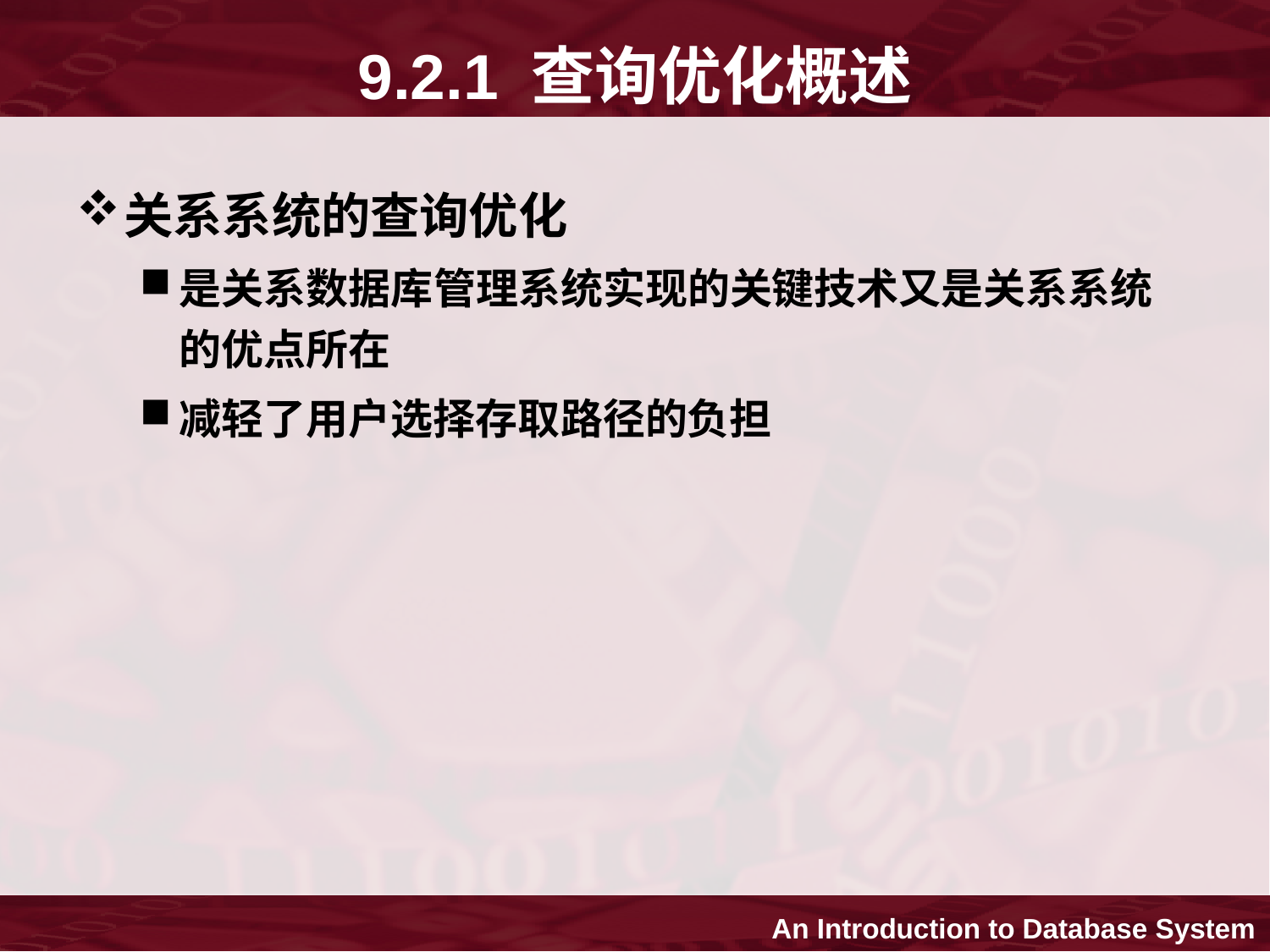

# 9.2.1 查询优化概述
关系系统的查询优化
是关系数据库管理系统实现的关键技术又是关系系统的优点所在
减轻了用户选择存取路径的负担